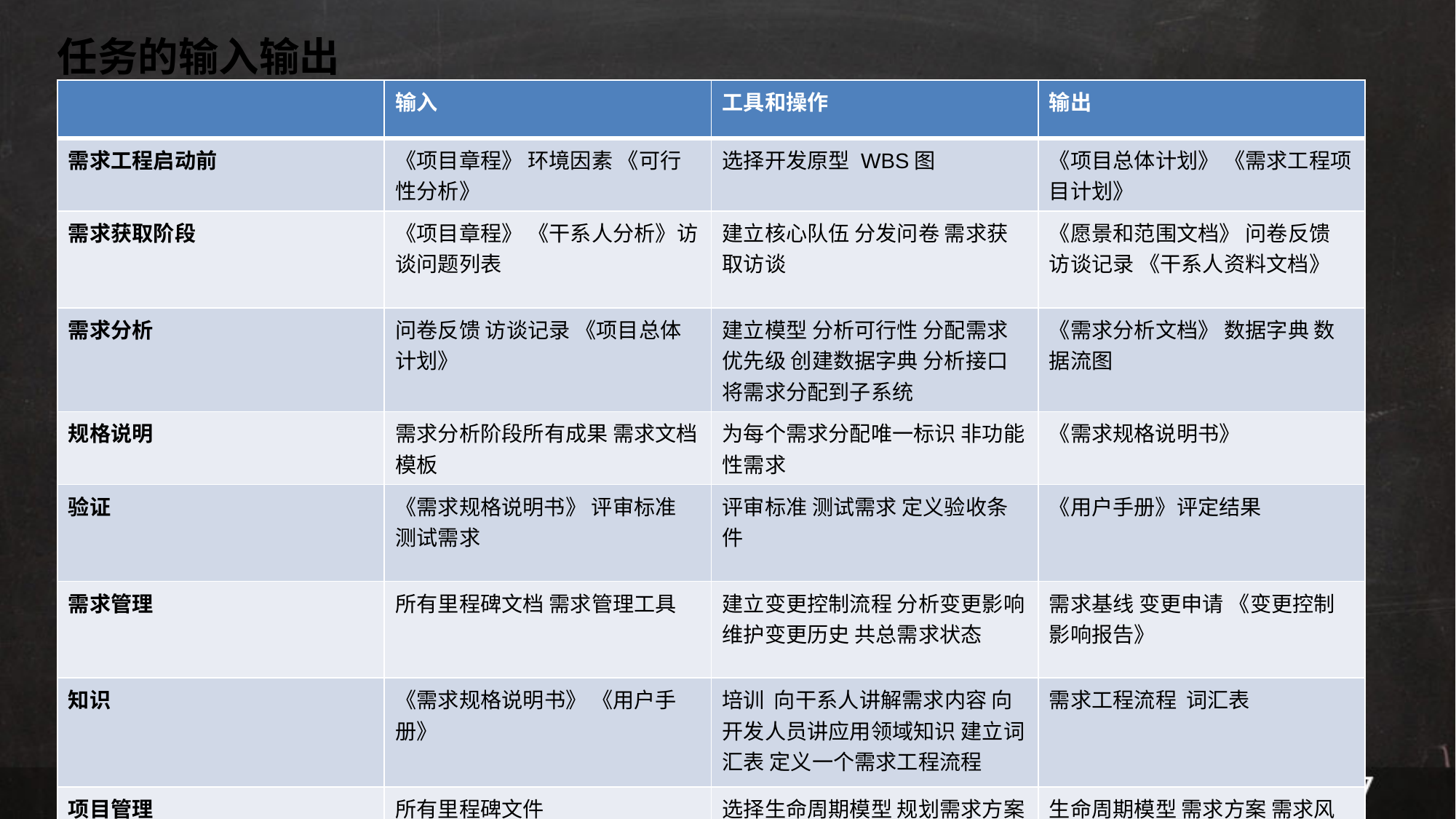

任务的输入输出
|  | 输入 | 工具和操作 | 输出 |
| --- | --- | --- | --- |
| 需求工程启动前 | 《项目章程》 环境因素 《可行性分析》 | 选择开发原型 WBS图 | 《项目总体计划》 《需求工程项目计划》 |
| 需求获取阶段 | 《项目章程》 《干系人分析》访谈问题列表 | 建立核心队伍 分发问卷 需求获取访谈 | 《愿景和范围文档》 问卷反馈 访谈记录 《干系人资料文档》 |
| 需求分析 | 问卷反馈 访谈记录 《项目总体计划》 | 建立模型 分析可行性 分配需求优先级 创建数据字典 分析接口 将需求分配到子系统 | 《需求分析文档》 数据字典 数据流图 |
| 规格说明 | 需求分析阶段所有成果 需求文档模板 | 为每个需求分配唯一标识 非功能性需求 | 《需求规格说明书》 |
| 验证 | 《需求规格说明书》 评审标准 测试需求 | 评审标准 测试需求 定义验收条件 | 《用户手册》评定结果 |
| 需求管理 | 所有里程碑文档 需求管理工具 | 建立变更控制流程 分析变更影响 维护变更历史 共总需求状态 | 需求基线 变更申请 《变更控制影响报告》 |
| 知识 | 《需求规格说明书》 《用户手册》 | 培训 向干系人讲解需求内容 向开发人员讲应用领域知识 建立词汇表 定义一个需求工程流程 | 需求工程流程 词汇表 |
| 项目管理 | 所有里程碑文件 | 选择生命周期模型 规划需求方案 估算需求工作量 重新协商承诺 管理需求风险 回顾学习经验 | 生命周期模型 需求方案 需求风险管理计划 |